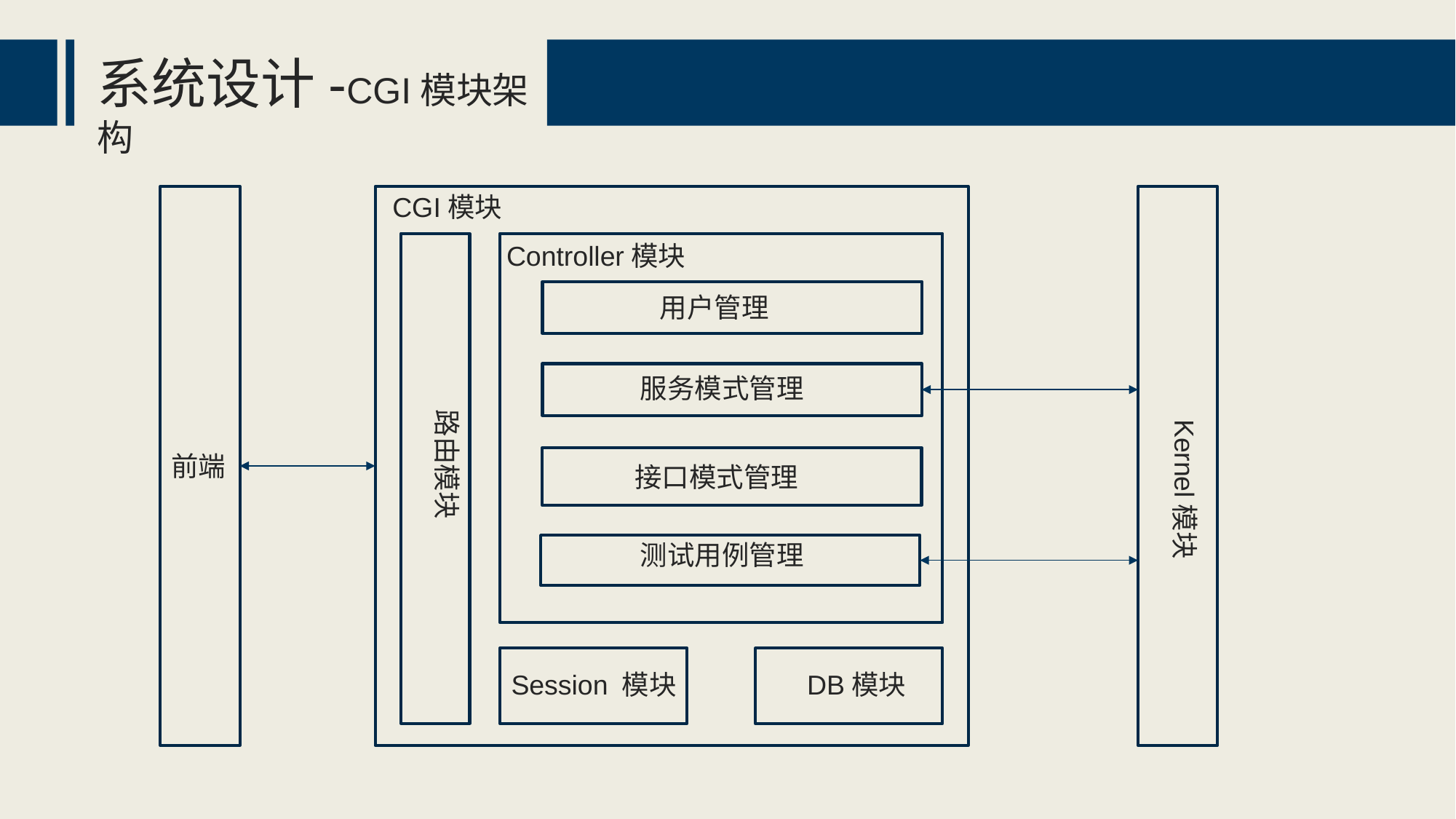

系统设计-CGI模块架构
CGI模块

Controller模块

用户管理

服务模式管理
路由模块
Kernel模块
前端

接口模式管理
测试用例管理

Session 模块
DB模块